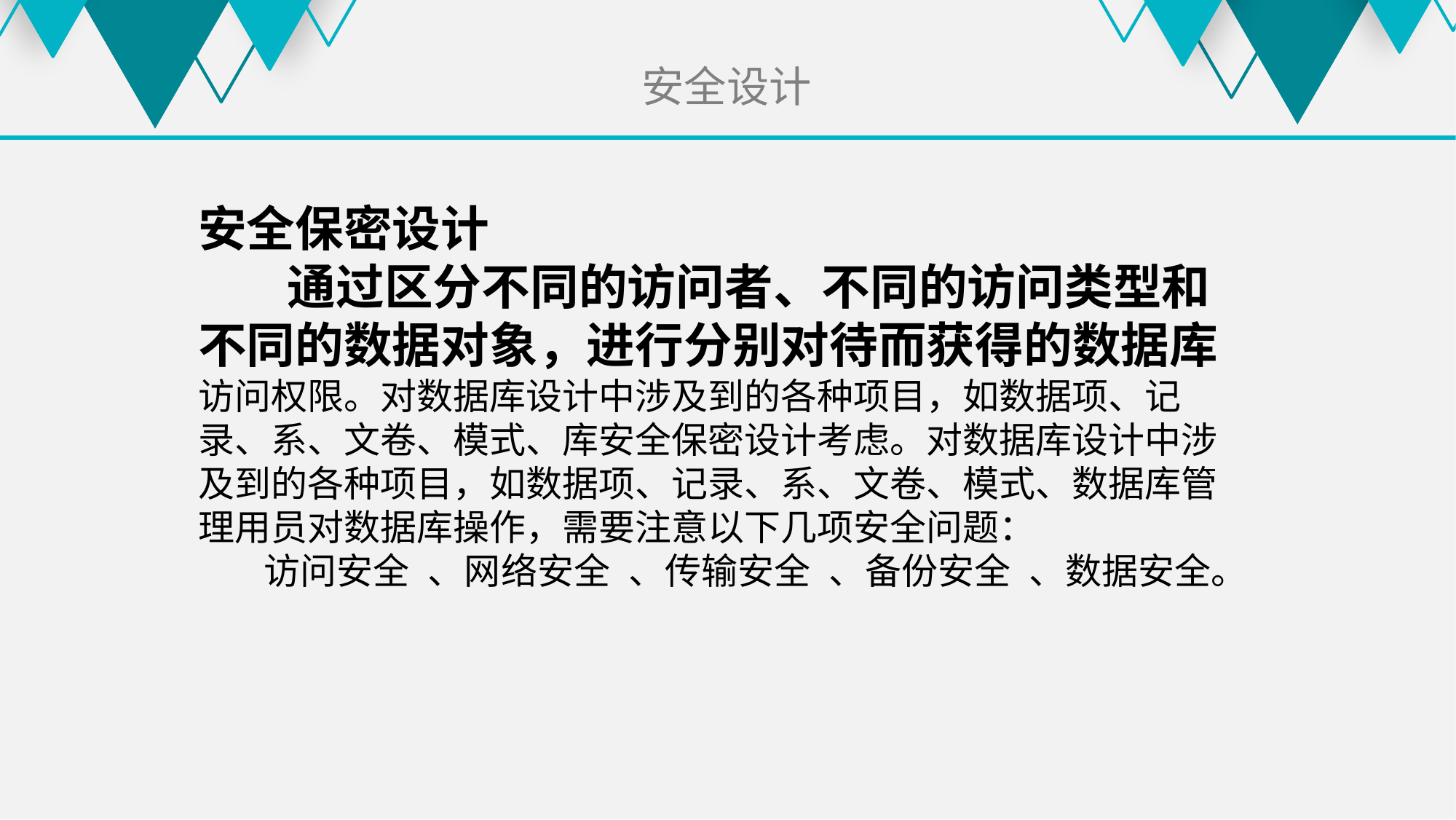

安全设计
安全保密设计       通过区分不同的访问者、不同的访问类型和不同的数据对象，进行分别对待而获得的数据库访问权限。对数据库设计中涉及到的各种项目，如数据项、记录、系、文卷、模式、库安全保密设计考虑。对数据库设计中涉及到的各种项目，如数据项、记录、系、文卷、模式、数据库管理用员对数据库操作，需要注意以下几项安全问题：        访问安全 、网络安全 、传输安全 、备份安全 、数据安全。